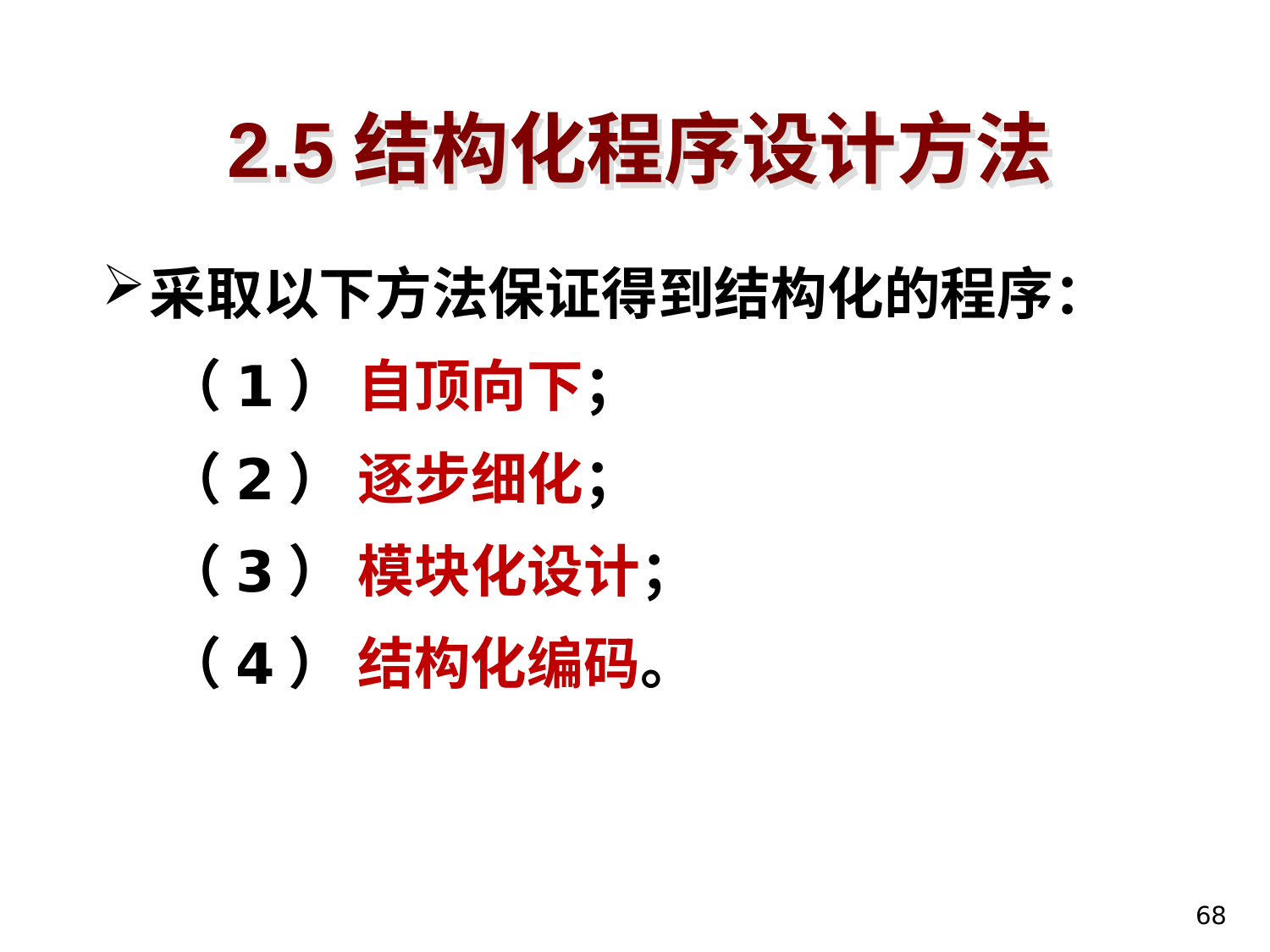

# 2.5结构化程序设计方法
采取以下方法保证得到结构化的程序：
（1） 自顶向下；
（2） 逐步细化；
（3） 模块化设计；
（4） 结构化编码。

68